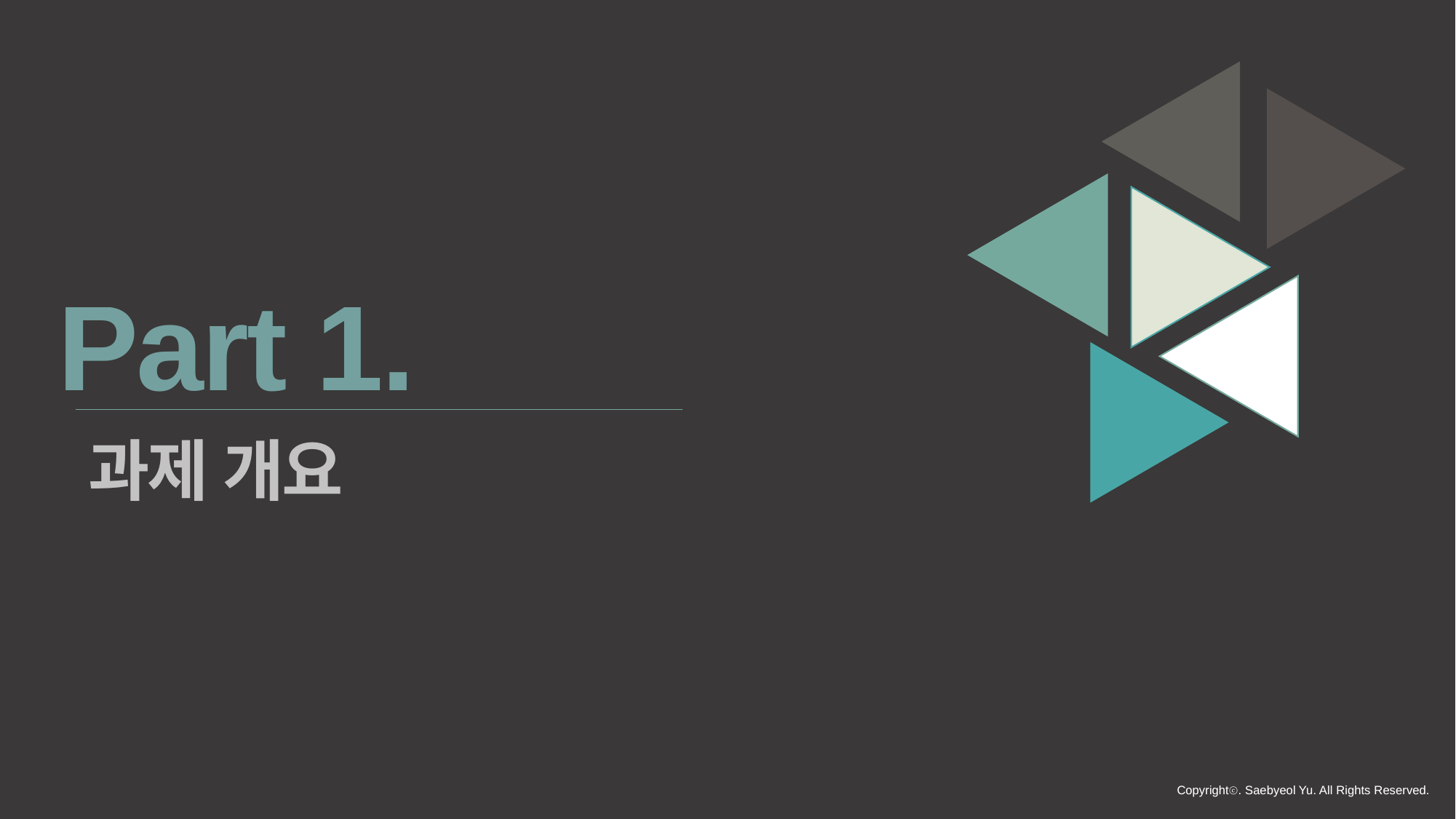

Part 1.
과제 개요

Copyrightⓒ. Saebyeol Yu. All Rights Reserved.